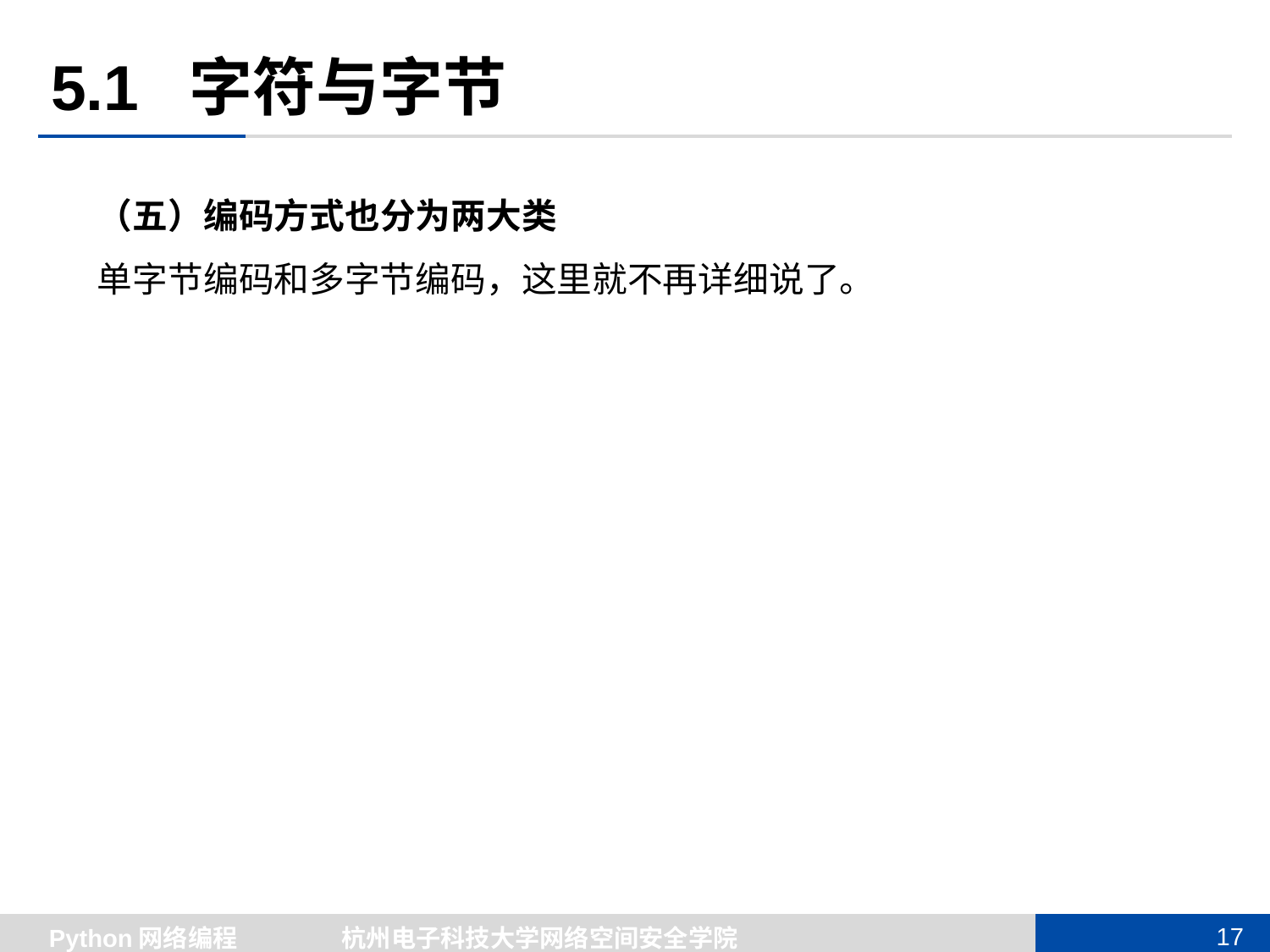

# 5.1  字符与字节
（五）编码方式也分为两大类
单字节编码和多字节编码，这里就不再详细说了。